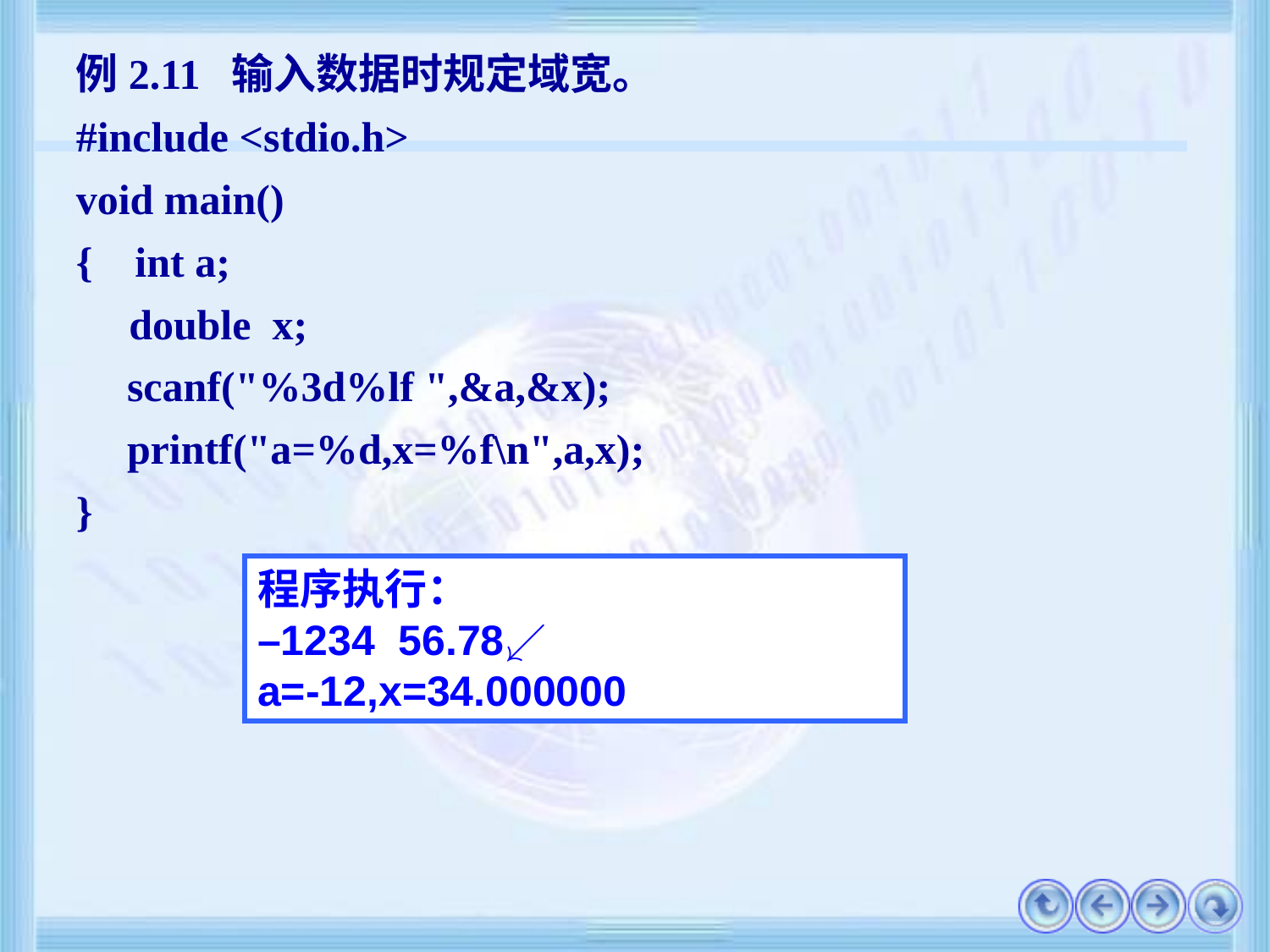

例2.11  输入数据时规定域宽。
#include <stdio.h>
void main()
{    int a;
     double  x;
	 scanf("%3d%lf ",&a,&x);
	 printf("a=%d,x=%f\n",a,x);
}
程序执行：
–1234  56.78↙
a=-12,x=34.000000